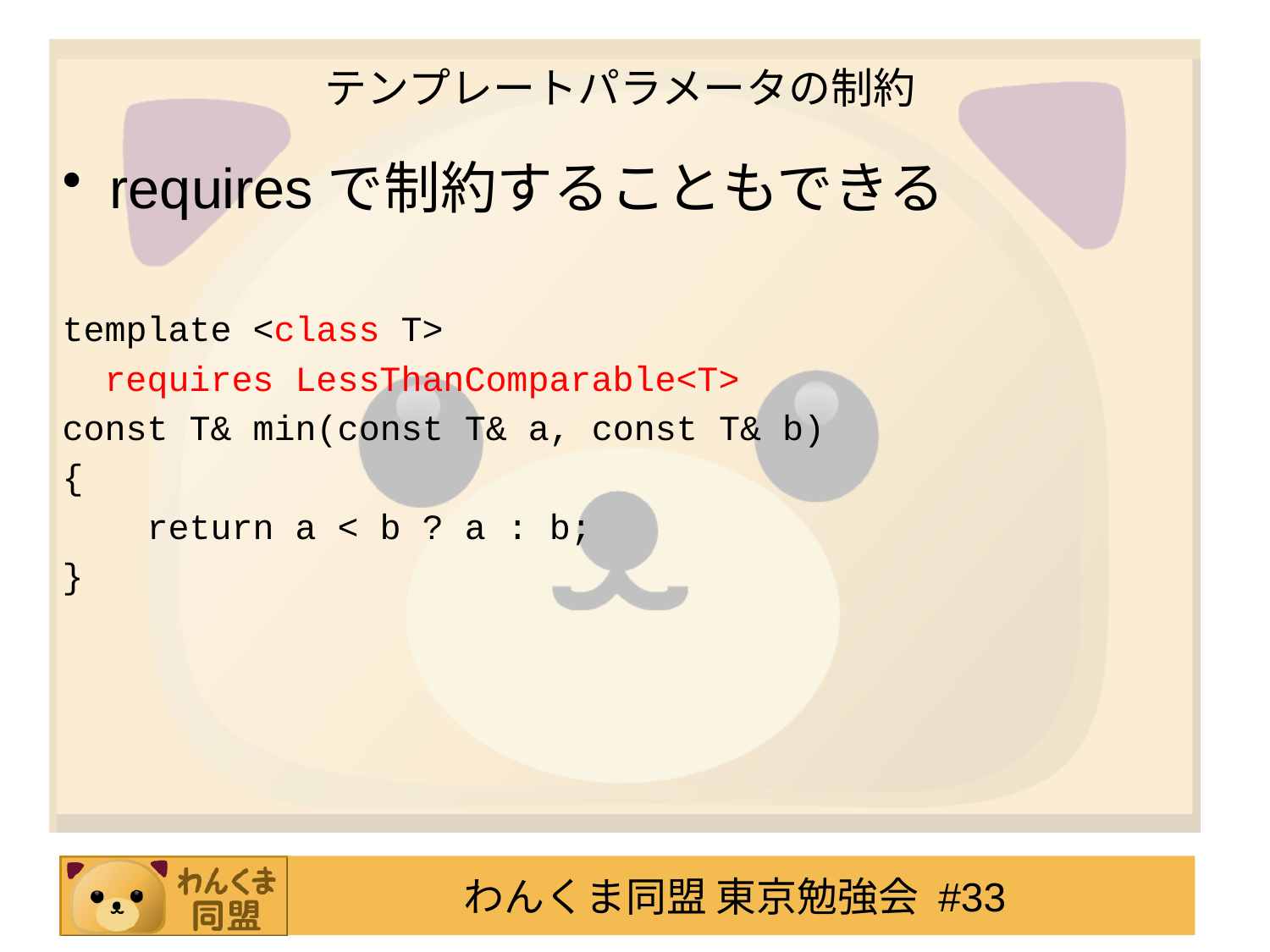

# テンプレートパラメータの制約
requiresで制約することもできる

template <class T>
  requires LessThanComparable<T>
const T& min(const T& a, const T& b)
{
    return a < b ? a : b;
}